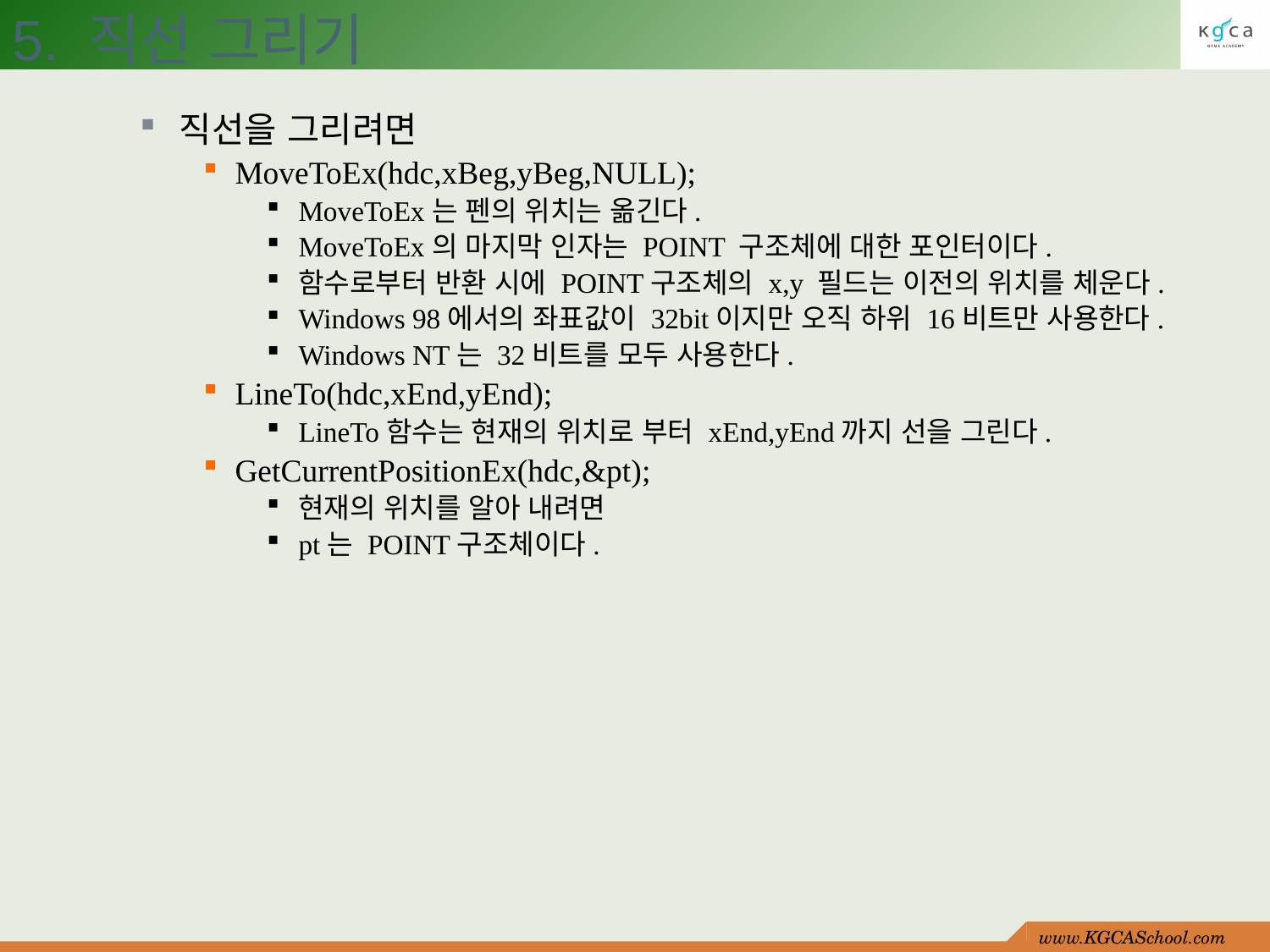

5. 직선 그리기
직선을 그리려면
MoveToEx(hdc,xBeg,yBeg,NULL);
MoveToEx는 펜의 위치는 옮긴다.
MoveToEx의 마지막 인자는 POINT 구조체에 대한 포인터이다.
함수로부터 반환 시에 POINT구조체의 x,y 필드는 이전의 위치를 체운다.
Windows 98에서의 좌표값이 32bit이지만 오직 하위 16비트만 사용한다.
Windows NT는 32비트를 모두 사용한다.
LineTo(hdc,xEnd,yEnd);
LineTo함수는 현재의 위치로 부터 xEnd,yEnd까지 선을 그린다.
GetCurrentPositionEx(hdc,&pt);
현재의 위치를 알아 내려면
pt는 POINT구조체이다.